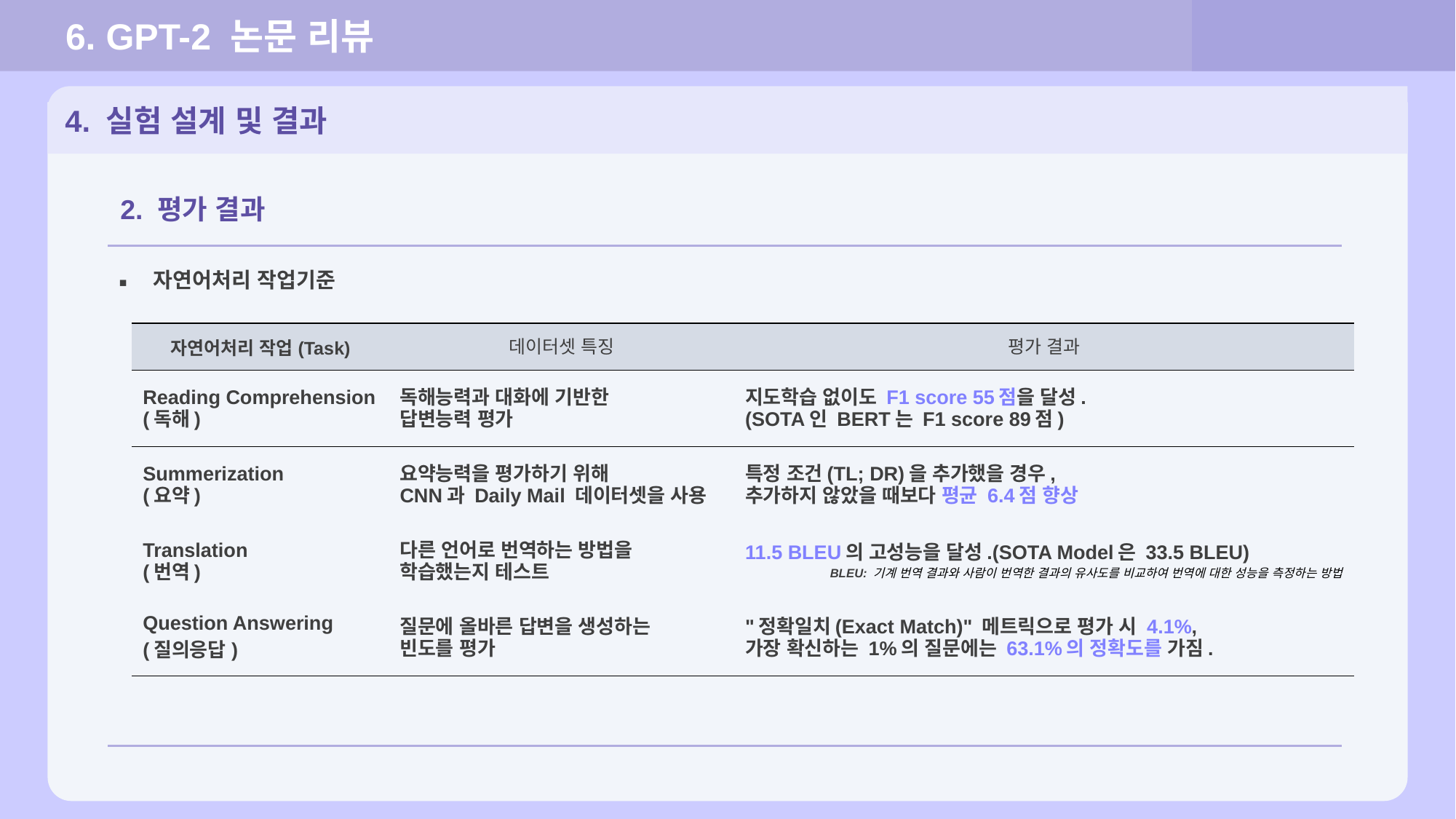

6. GPT-2 논문 리뷰

4. 실험 설계 및 결과

2. 평가 결과
자연어처리 작업기준
| 자연어처리 작업(Task) | 데이터셋 특징 | 평가 결과 |
| --- | --- | --- |
| Reading Comprehension (독해) | 독해능력과 대화에 기반한 답변능력 평가 | 지도학습 없이도 F1 score 55점을 달성. (SOTA인 BERT는 F1 score 89점) |
| Summerization (요약) | 요약능력을 평가하기 위해 CNN과 Daily Mail 데이터셋을 사용 | 특정 조건(TL; DR)을 추가했을 경우, 추가하지 않았을 때보다 평균 6.4점 향상 |
| Translation (번역) | 다른 언어로 번역하는 방법을 학습했는지 테스트 | 11.5 BLEU의 고성능을 달성.(SOTA Model은 33.5 BLEU) BLEU: 기계 번역 결과와 사람이 번역한 결과의 유사도를 비교하여 번역에 대한 성능을 측정하는 방법 |
| Question Answering (질의응답) | 질문에 올바른 답변을 생성하는 빈도를 평가 | "정확일치(Exact Match)" 메트릭으로 평가 시 4.1%, 가장 확신하는 1%의 질문에는 63.1%의 정확도를 가짐. |